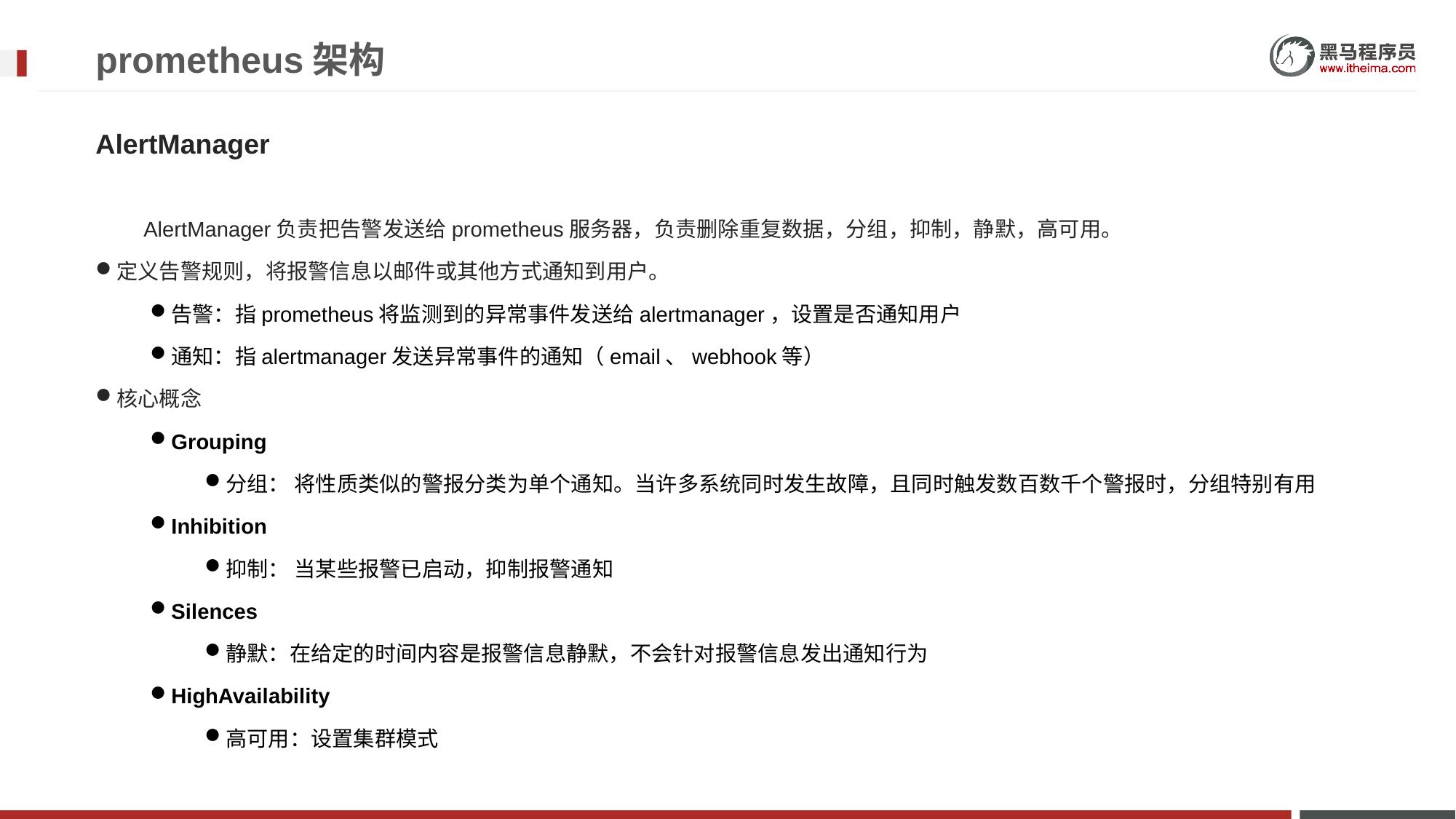

# prometheus架构
AlertManager
        AlertManager负责把告警发送给prometheus服务器，负责删除重复数据，分组，抑制，静默，高可用。
定义告警规则，将报警信息以邮件或其他方式通知到用户。
告警：指prometheus将监测到的异常事件发送给alertmanager，设置是否通知用户
通知：指alertmanager发送异常事件的通知（email、webhook等）
核心概念
Grouping
分组： 将性质类似的警报分类为单个通知。当许多系统同时发生故障，且同时触发数百数千个警报时，分组特别有用
Inhibition
抑制： 当某些报警已启动，抑制报警通知
Silences
静默：在给定的时间内容是报警信息静默，不会针对报警信息发出通知行为
HighAvailability
高可用：设置集群模式